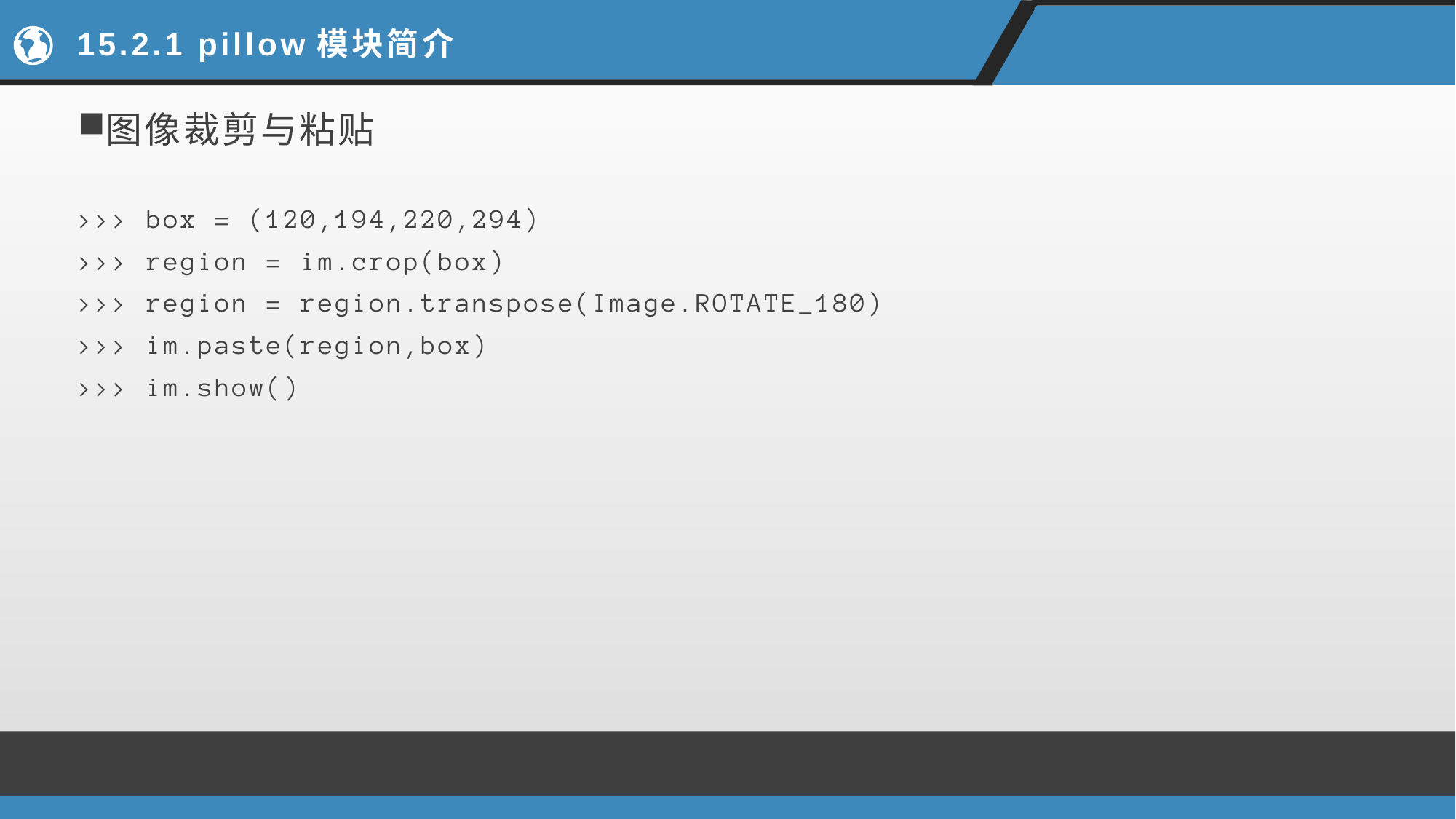

# 15.2.1 pillow模块简介

图像裁剪与粘贴

>>> box = (120,194,220,294)
>>> region = im.crop(box)
>>> region = region.transpose(Image.ROTATE_180)
>>> im.paste(region,box)
>>> im.show()